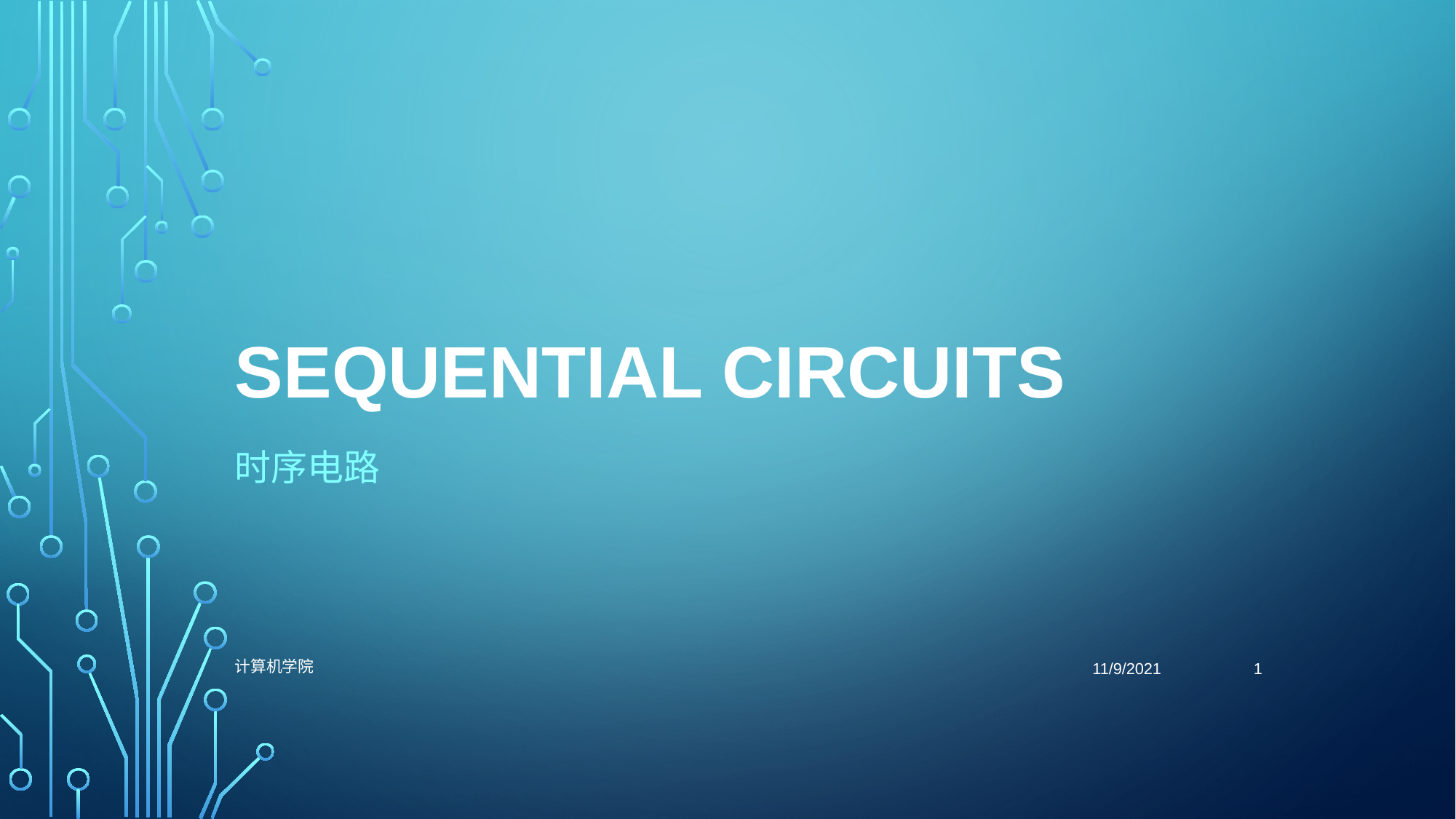

# Sequential Circuits
时序电路
1
计算机学院
11/9/2021